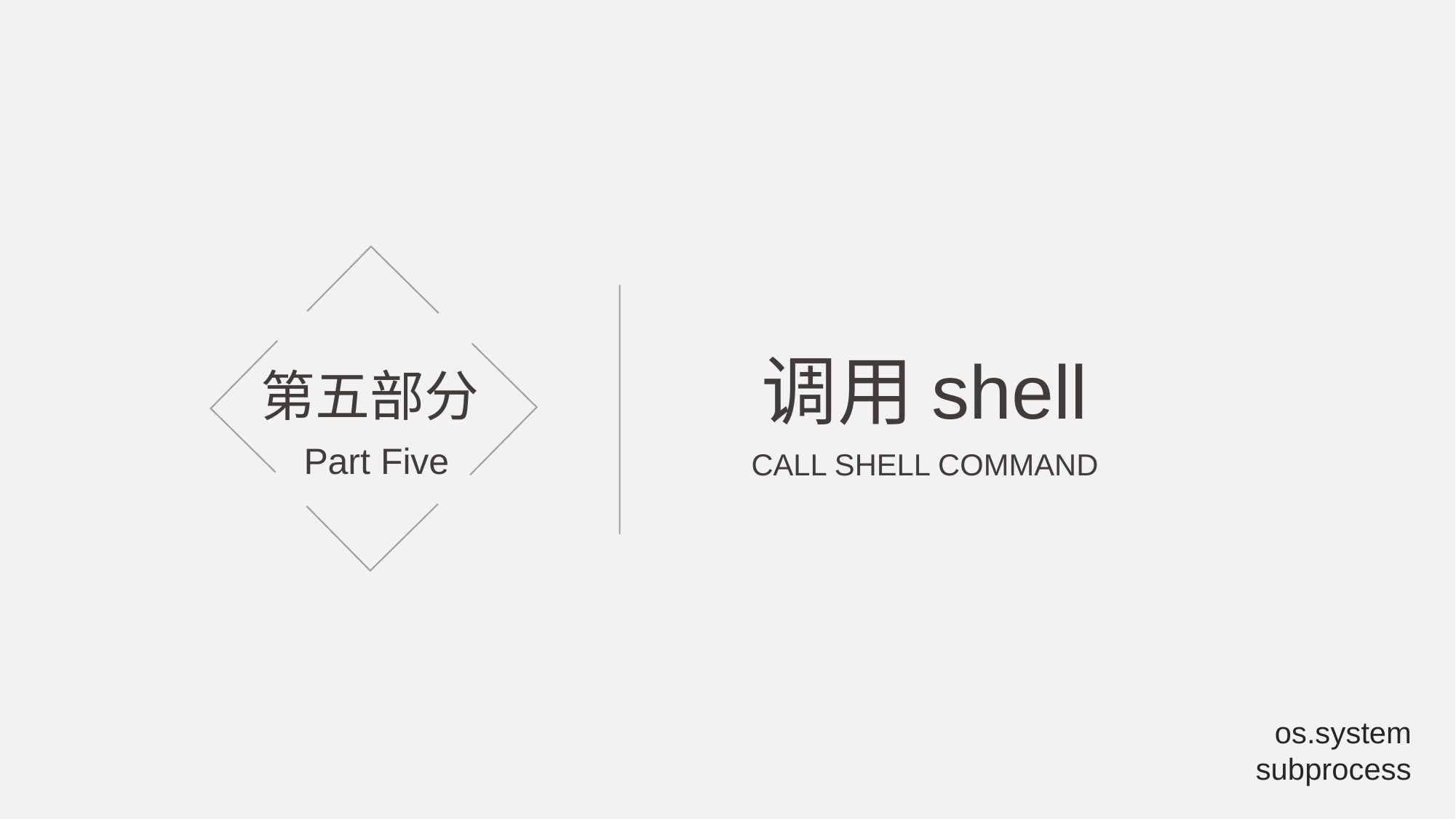

调用shell
第五部分
Part Five
CALL SHELL COMMAND
os.system
subprocess